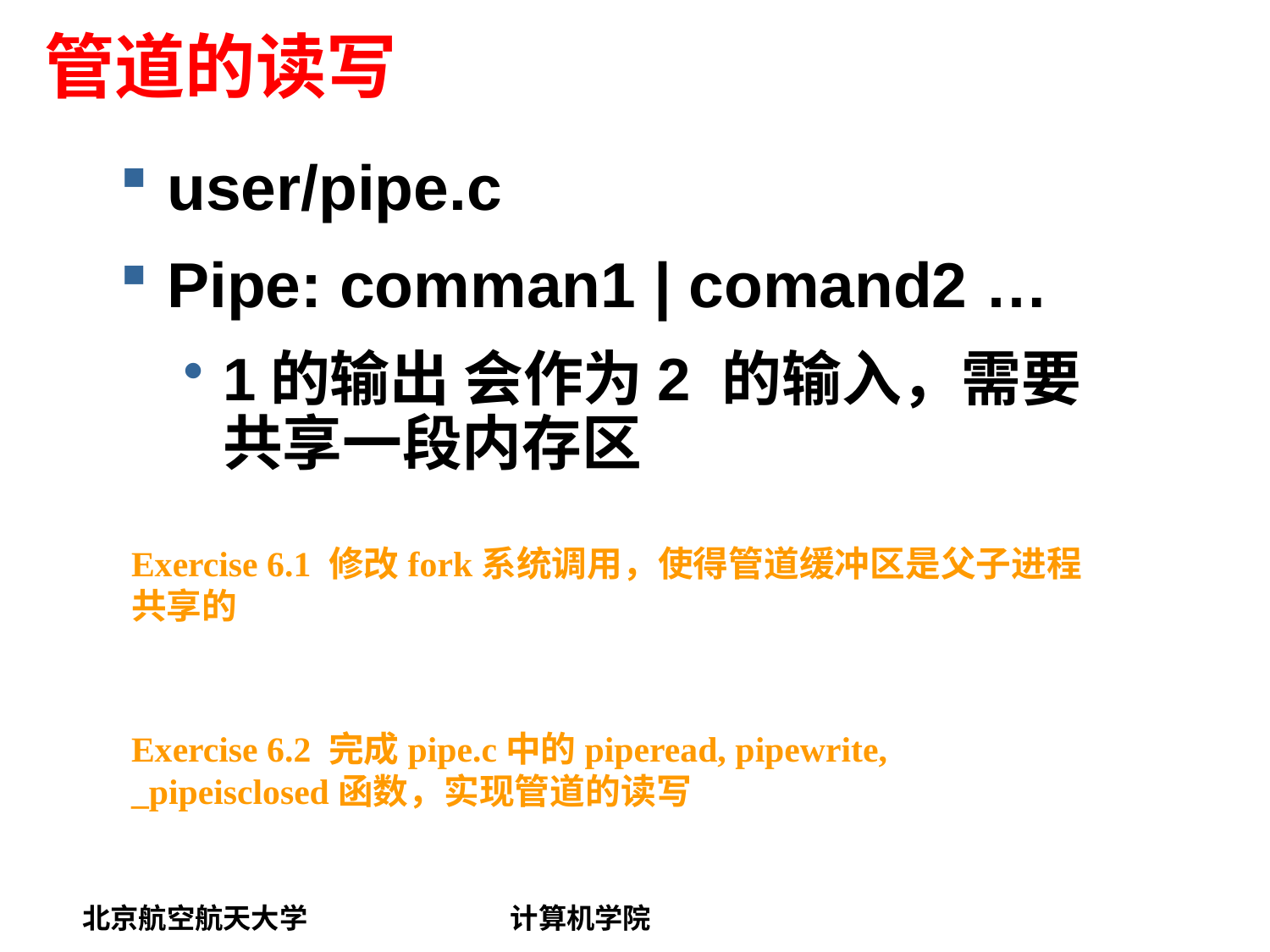

# 管道的读写
user/pipe.c
Pipe: comman1 | comand2 …
1的输出 会作为2 的输入，需要共享一段内存区

Exercise 6.1 修改fork系统调用，使得管道缓冲区是父子进程共享的

Exercise 6.2 完成pipe.c中的piperead, pipewrite, _pipeisclosed函数，实现管道的读写